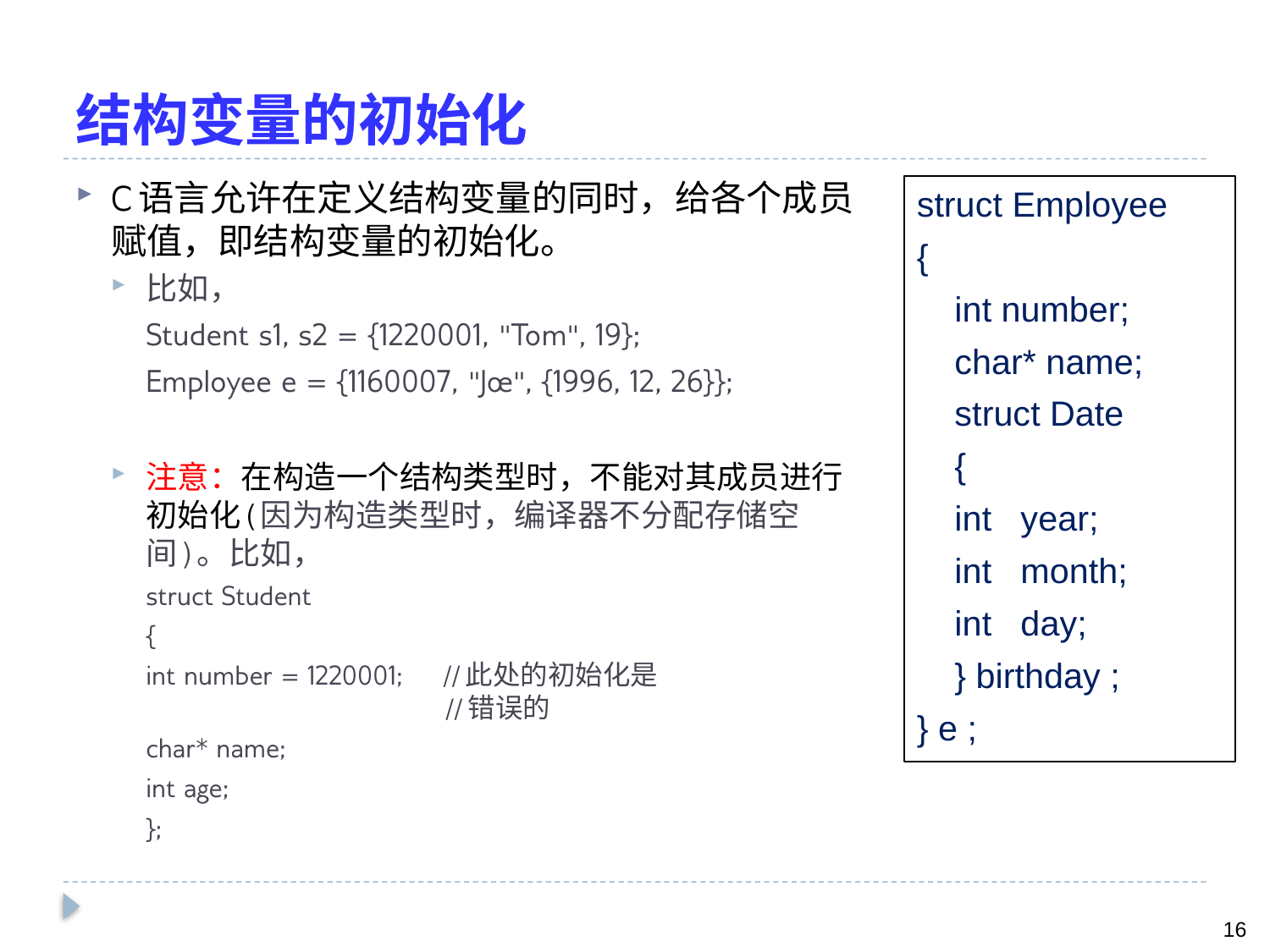

# 结构变量的初始化
C语言允许在定义结构变量的同时，给各个成员赋值，即结构变量的初始化。
比如，
	Student s1, s2 = {1220001, "Tom", 19};
	Employee e = {1160007, "Joe", {1996, 12, 26}};

注意：在构造一个结构类型时，不能对其成员进行初始化(因为构造类型时，编译器不分配存储空间)。比如，
	struct Student
	{
		int number = 1220001;	//此处的初始化是  	  	                                                    //错误的
		char* name;
		int age;
	};
struct Employee
{
	int number;
	char* name;
	struct Date
	{
		int   year;
		int   month;
		int   day;
	} birthday ;
} e ;

16